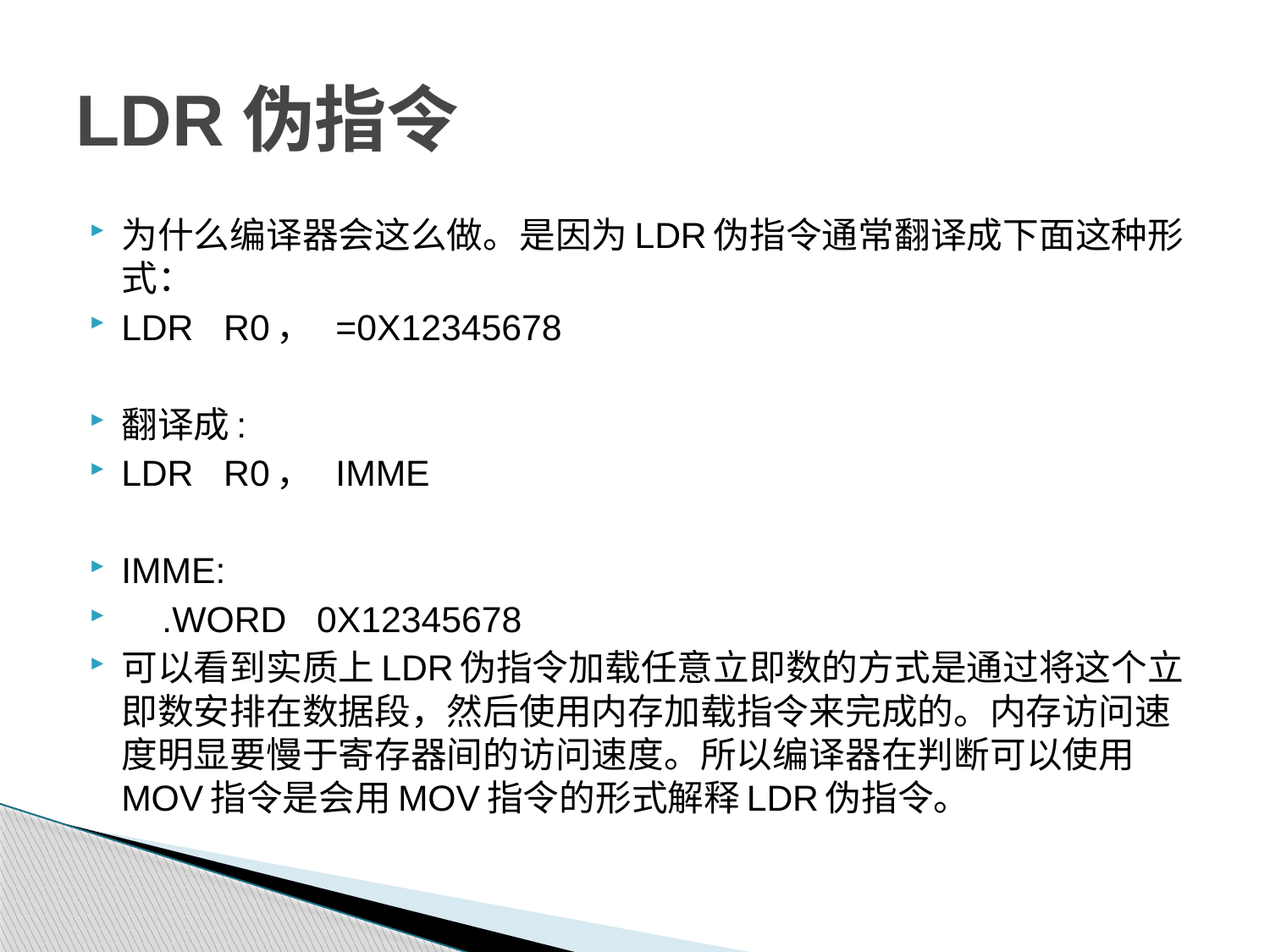

# LDR伪指令
为什么编译器会这么做。是因为LDR伪指令通常翻译成下面这种形式：
LDR   R0，  =0X12345678

翻译成:
LDR   R0，  IMME

IMME:
    .WORD   0X12345678
可以看到实质上LDR伪指令加载任意立即数的方式是通过将这个立即数安排在数据段，然后使用内存加载指令来完成的。内存访问速度明显要慢于寄存器间的访问速度。所以编译器在判断可以使用MOV指令是会用MOV指令的形式解释LDR伪指令。